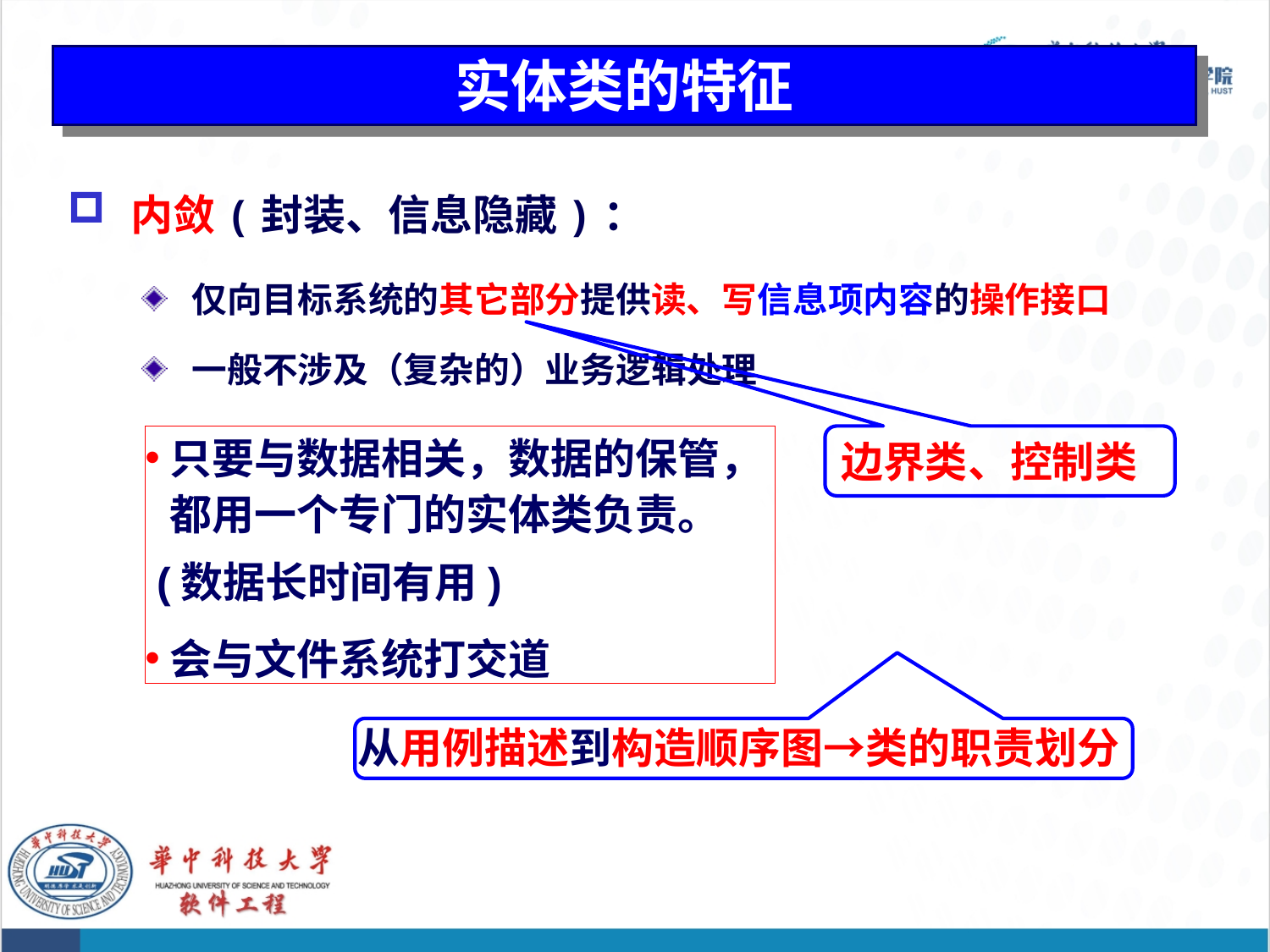

# 实体类的特征
内敛(封装、信息隐藏)：
仅向目标系统的其它部分提供读、写信息项内容的操作接口
一般不涉及（复杂的）业务逻辑处理
只要与数据相关，数据的保管，都用一个专门的实体类负责。
 (数据长时间有用)
会与文件系统打交道
边界类、控制类
从用例描述到构造顺序图→类的职责划分